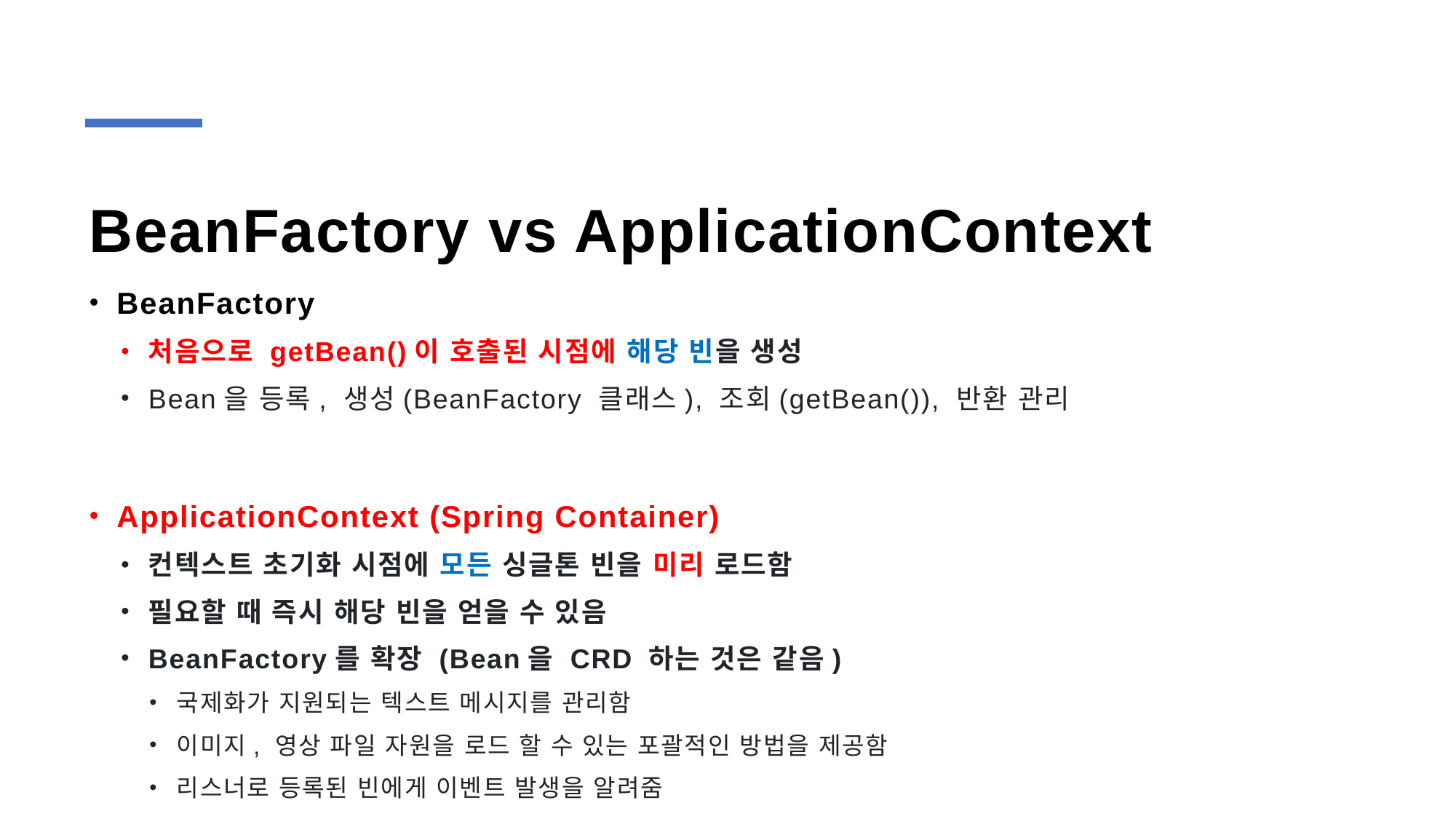

# BeanFactory vs ApplicationContext
BeanFactory
처음으로 getBean()이 호출된 시점에 해당 빈을 생성
Bean을 등록, 생성(BeanFactory 클래스), 조회(getBean()), 반환 관리

ApplicationContext (Spring Container)
컨텍스트 초기화 시점에 모든 싱글톤 빈을 미리 로드함
필요할 때 즉시 해당 빈을 얻을 수 있음
BeanFactory를 확장 (Bean을 CRD 하는 것은 같음)
국제화가 지원되는 텍스트 메시지를 관리함
이미지, 영상 파일 자원을 로드 할 수 있는 포괄적인 방법을 제공함
리스너로 등록된 빈에게 이벤트 발생을 알려줌